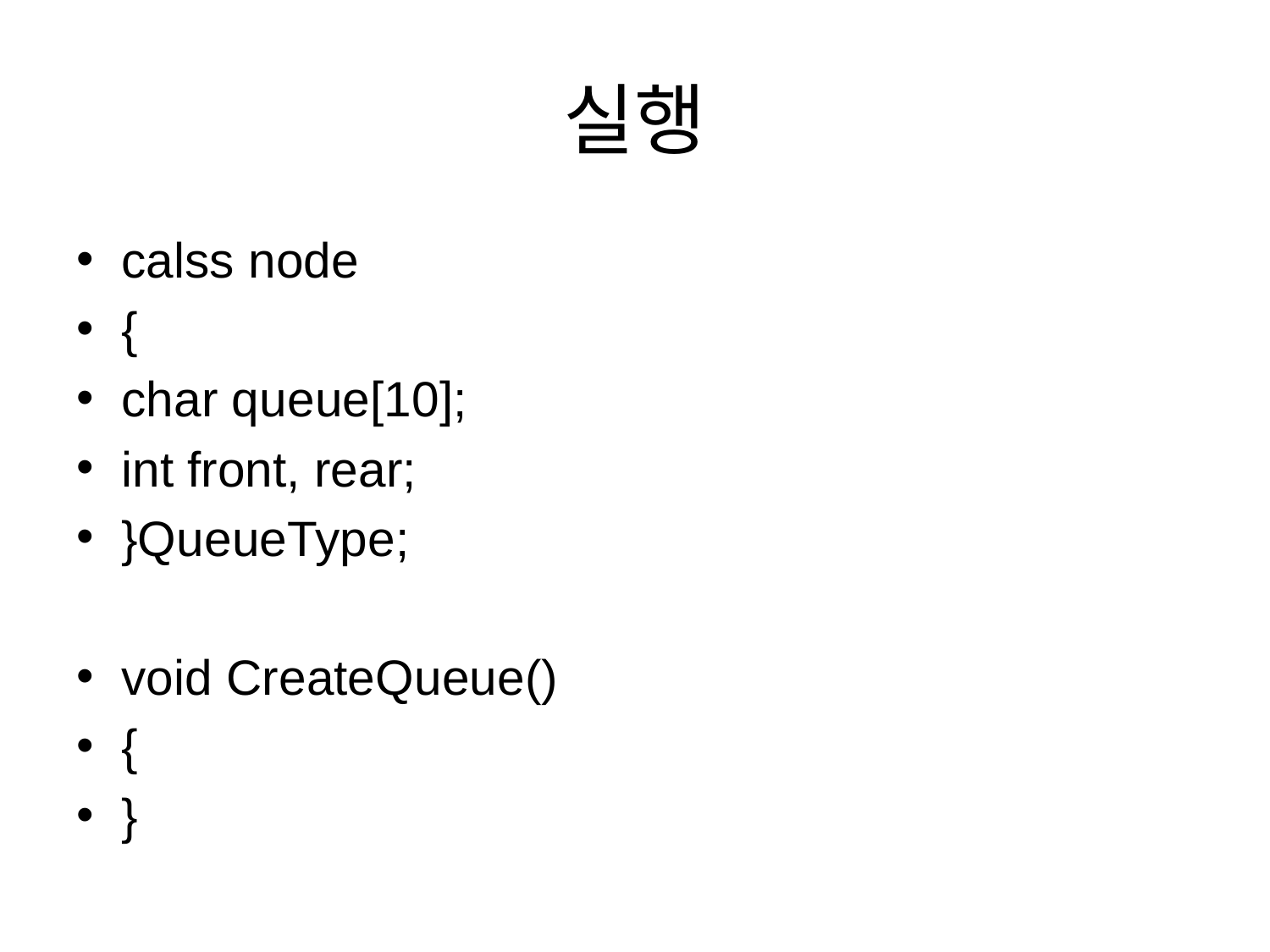

# 실행
calss node
{
char queue[10];
int front, rear;
}QueueType;

void CreateQueue()
{
}